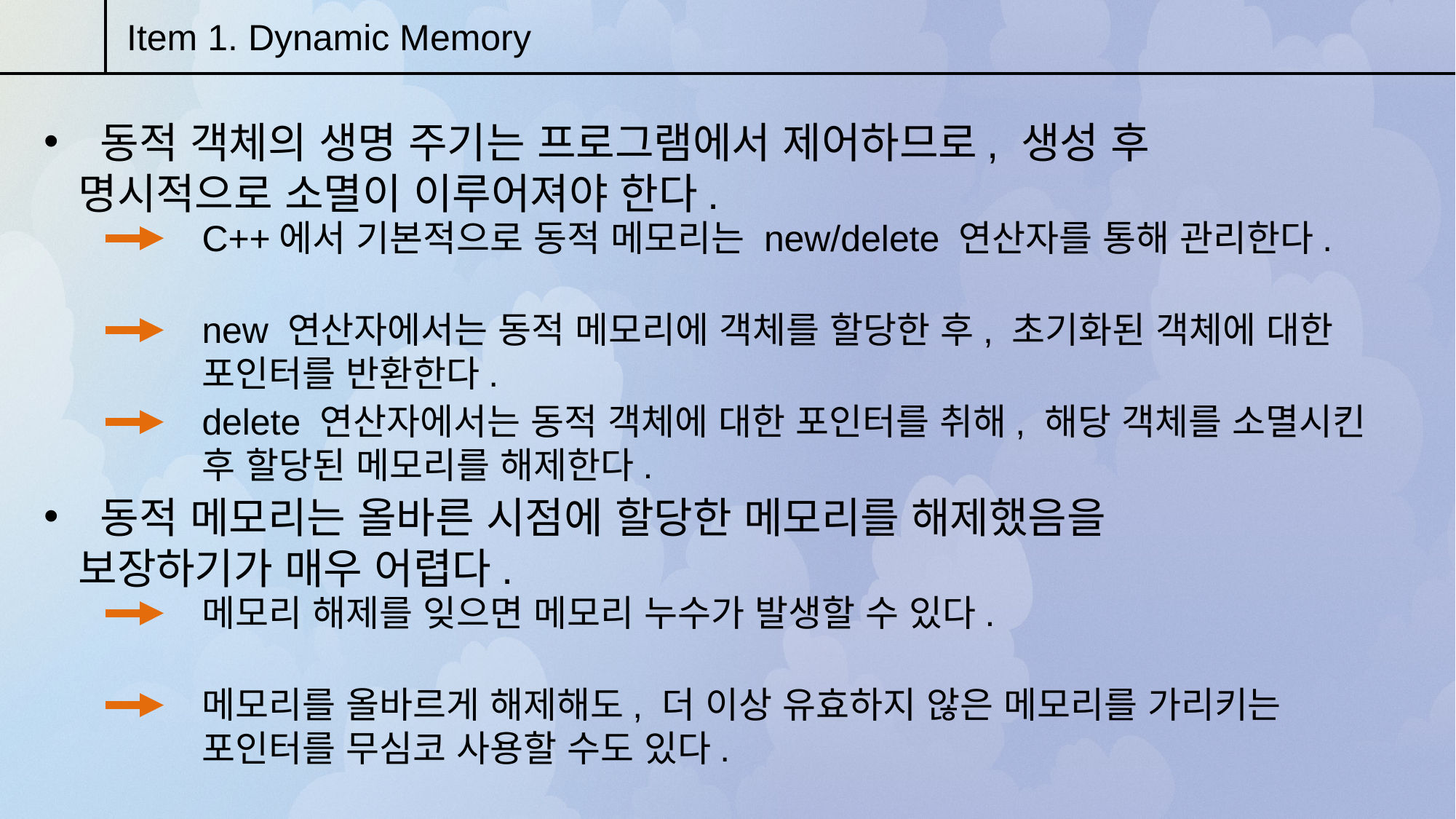

Item 1. Dynamic Memory
 동적 객체의 생명 주기는 프로그램에서 제어하므로, 생성 후 명시적으로 소멸이 이루어져야 한다.
C++에서 기본적으로 동적 메모리는 new/delete 연산자를 통해 관리한다.
new 연산자에서는 동적 메모리에 객체를 할당한 후, 초기화된 객체에 대한 포인터를 반환한다.
delete 연산자에서는 동적 객체에 대한 포인터를 취해, 해당 객체를 소멸시킨 후 할당된 메모리를 해제한다.
 동적 메모리는 올바른 시점에 할당한 메모리를 해제했음을 보장하기가 매우 어렵다.
메모리 해제를 잊으면 메모리 누수가 발생할 수 있다.
메모리를 올바르게 해제해도, 더 이상 유효하지 않은 메모리를 가리키는 포인터를 무심코 사용할 수도 있다.